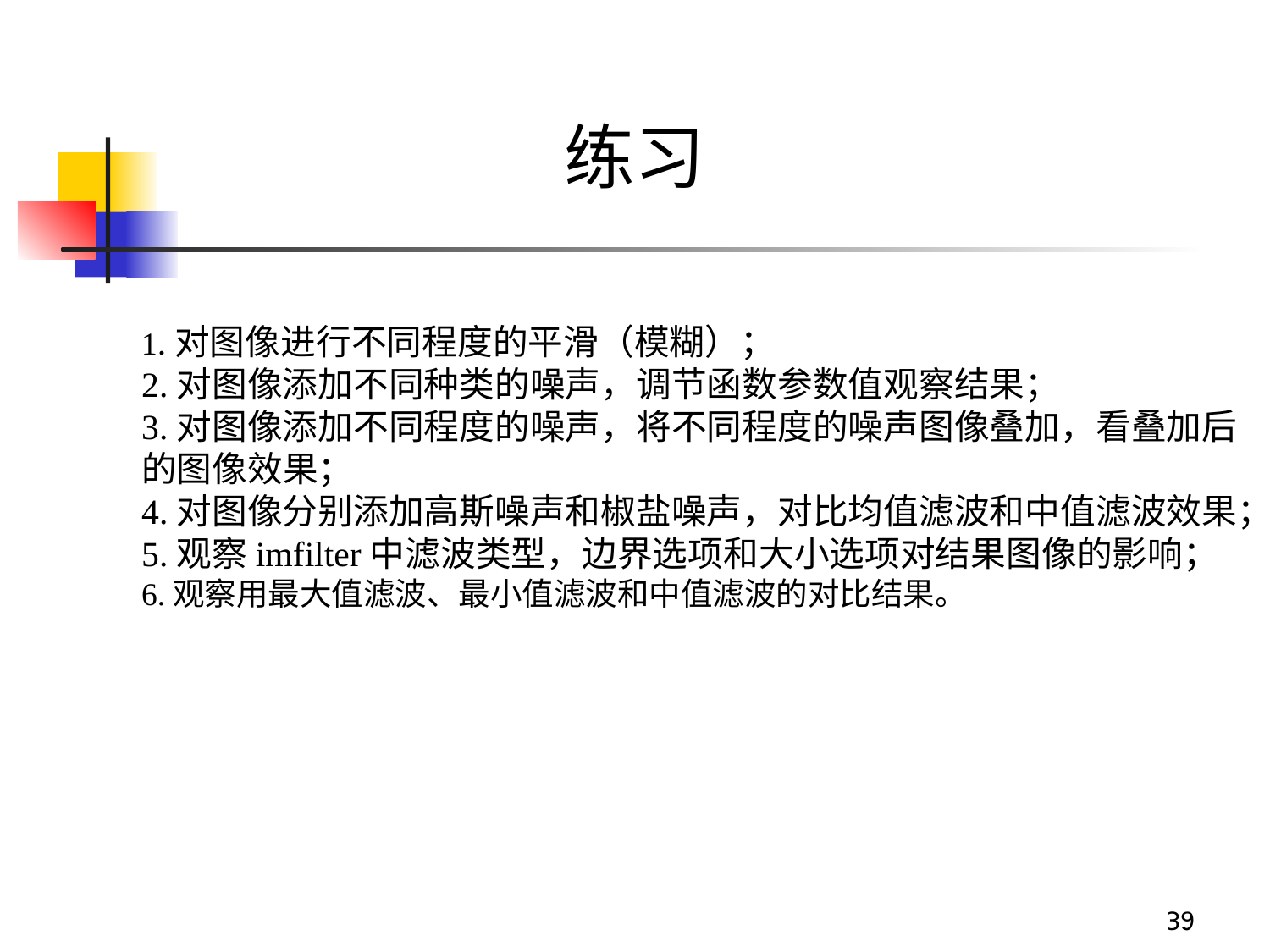

练习
1.对图像进行不同程度的平滑（模糊）；
2.对图像添加不同种类的噪声，调节函数参数值观察结果；
3.对图像添加不同程度的噪声，将不同程度的噪声图像叠加，看叠加后
的图像效果；
4.对图像分别添加高斯噪声和椒盐噪声，对比均值滤波和中值滤波效果；
5.观察imfilter中滤波类型，边界选项和大小选项对结果图像的影响；
6.观察用最大值滤波、最小值滤波和中值滤波的对比结果。

39